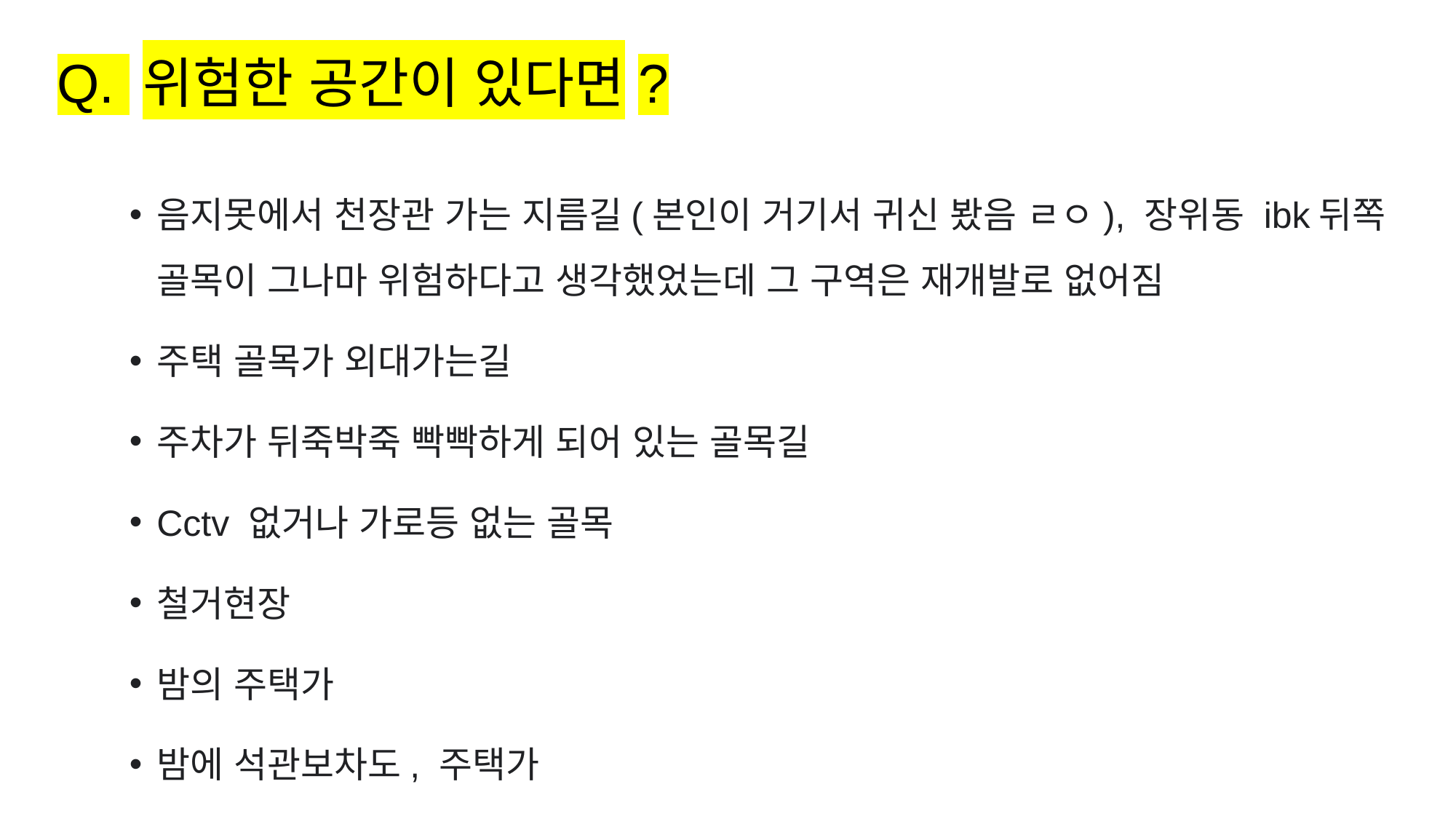

# Q. 위험한 공간이 있다면?
음지못에서 천장관 가는 지름길(본인이 거기서 귀신 봤음 ㄹㅇ), 장위동 ibk뒤쪽 골목이 그나마 위험하다고 생각했었는데 그 구역은 재개발로 없어짐
주택 골목가 외대가는길
주차가 뒤죽박죽 빡빡하게 되어 있는 골목길
Cctv 없거나 가로등 없는 골목
철거현장
밤의 주택가
밤에 석관보차도, 주택가